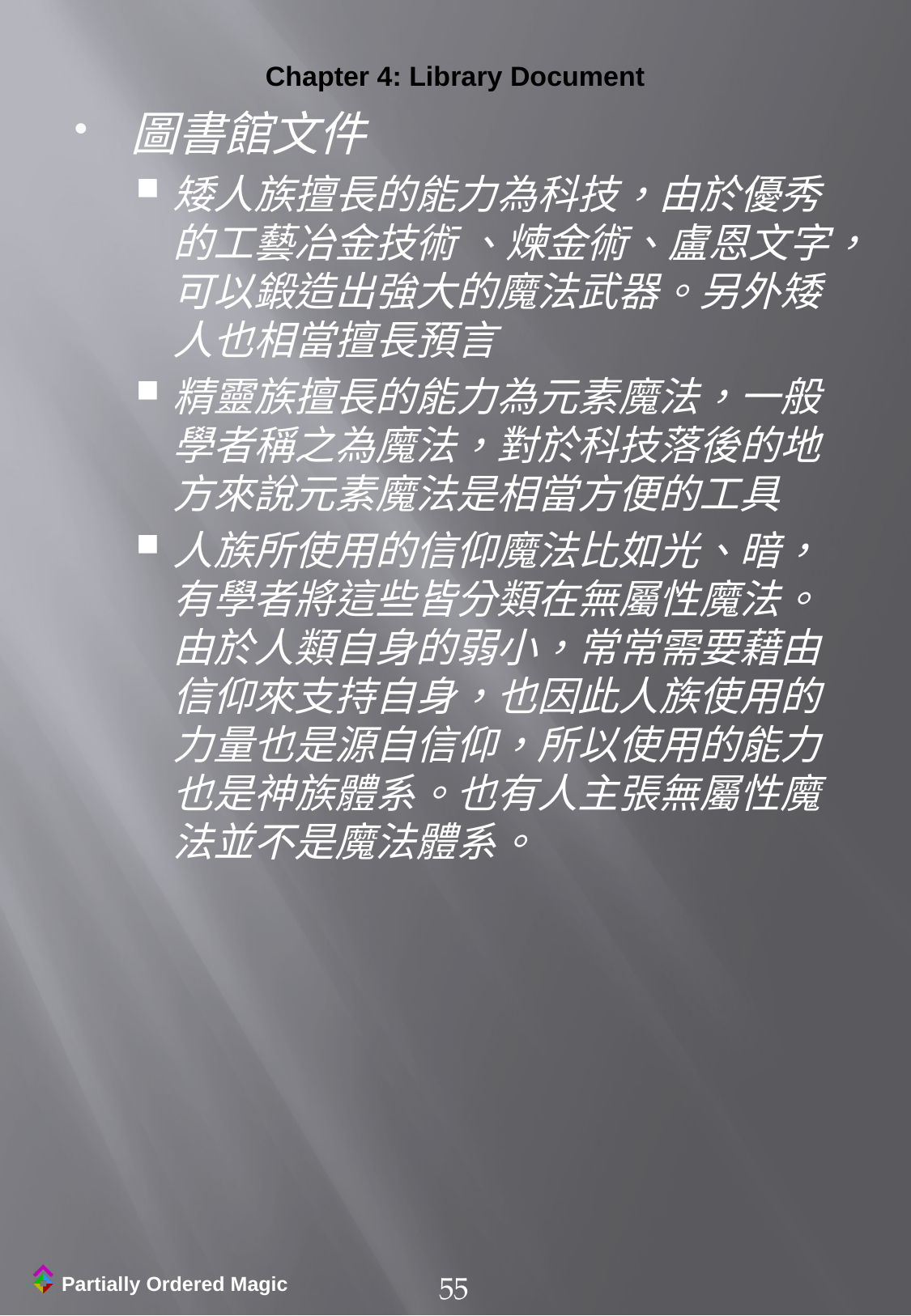

# Chapter 4: Library Document
圖書館文件
矮人族擅長的能力為科技，由於優秀的工藝冶金技術 、煉金術、盧恩文字，可以鍛造出強大的魔法武器。另外矮人也相當擅長預言
精靈族擅長的能力為元素魔法，一般學者稱之為魔法，對於科技落後的地方來說元素魔法是相當方便的工具
人族所使用的信仰魔法比如光、暗，有學者將這些皆分類在無屬性魔法。 由於人類自身的弱小，常常需要藉由信仰來支持自身，也因此人族使用的力量也是源自信仰，所以使用的能力也是神族體系。也有人主張無屬性魔法並不是魔法體系。